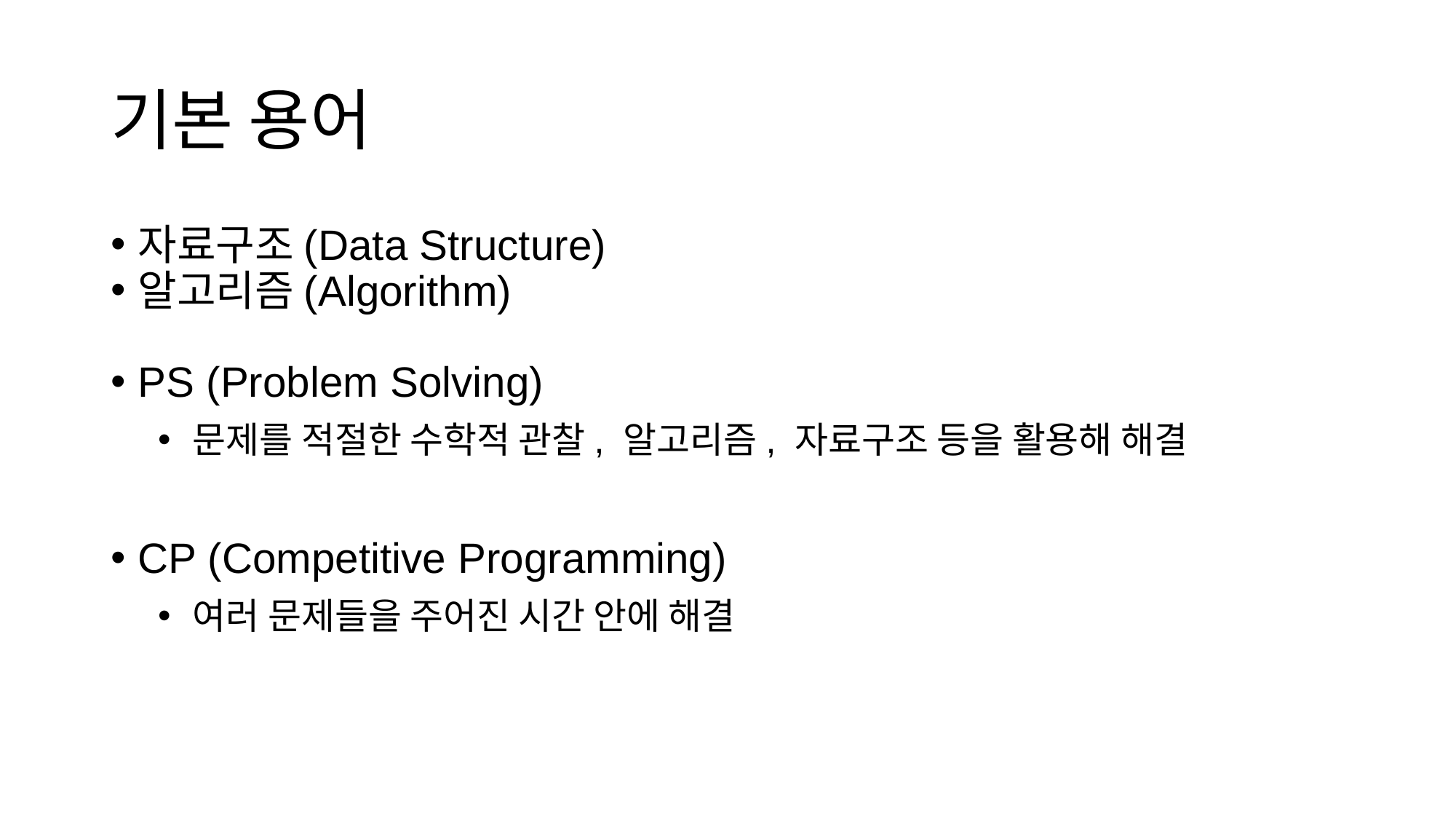

# 기본 용어
자료구조(Data Structure)
알고리즘(Algorithm)

PS (Problem Solving)
문제를 적절한 수학적 관찰, 알고리즘, 자료구조 등을 활용해 해결

CP (Competitive Programming)
여러 문제들을 주어진 시간 안에 해결